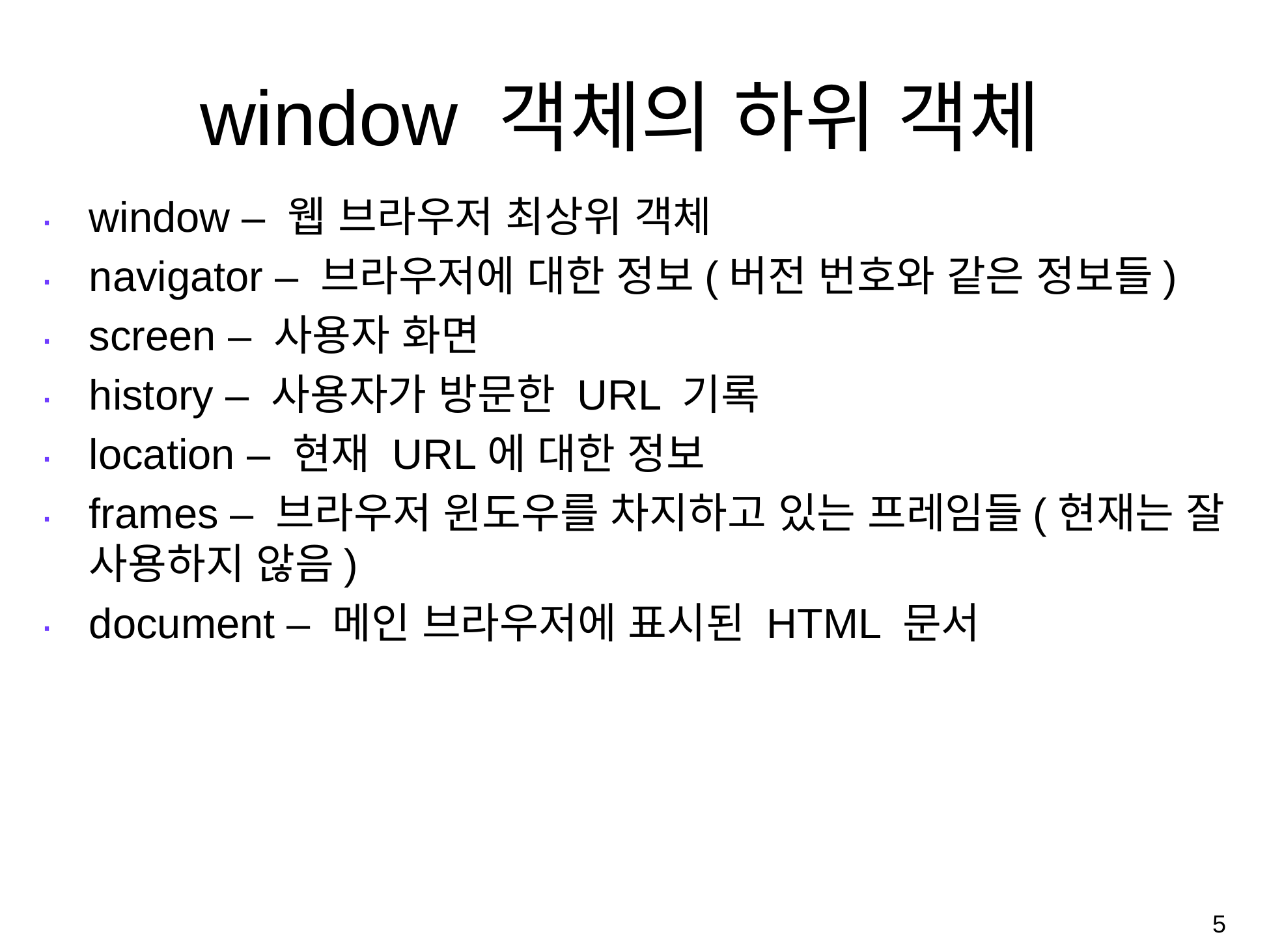

# window 객체의 하위 객체
window – 웹 브라우저 최상위 객체
navigator – 브라우저에 대한 정보(버전 번호와 같은 정보들)
screen – 사용자 화면
history – 사용자가 방문한 URL 기록
location – 현재 URL에 대한 정보
frames – 브라우저 윈도우를 차지하고 있는 프레임들(현재는 잘 사용하지 않음)
document – 메인 브라우저에 표시된 HTML 문서
5